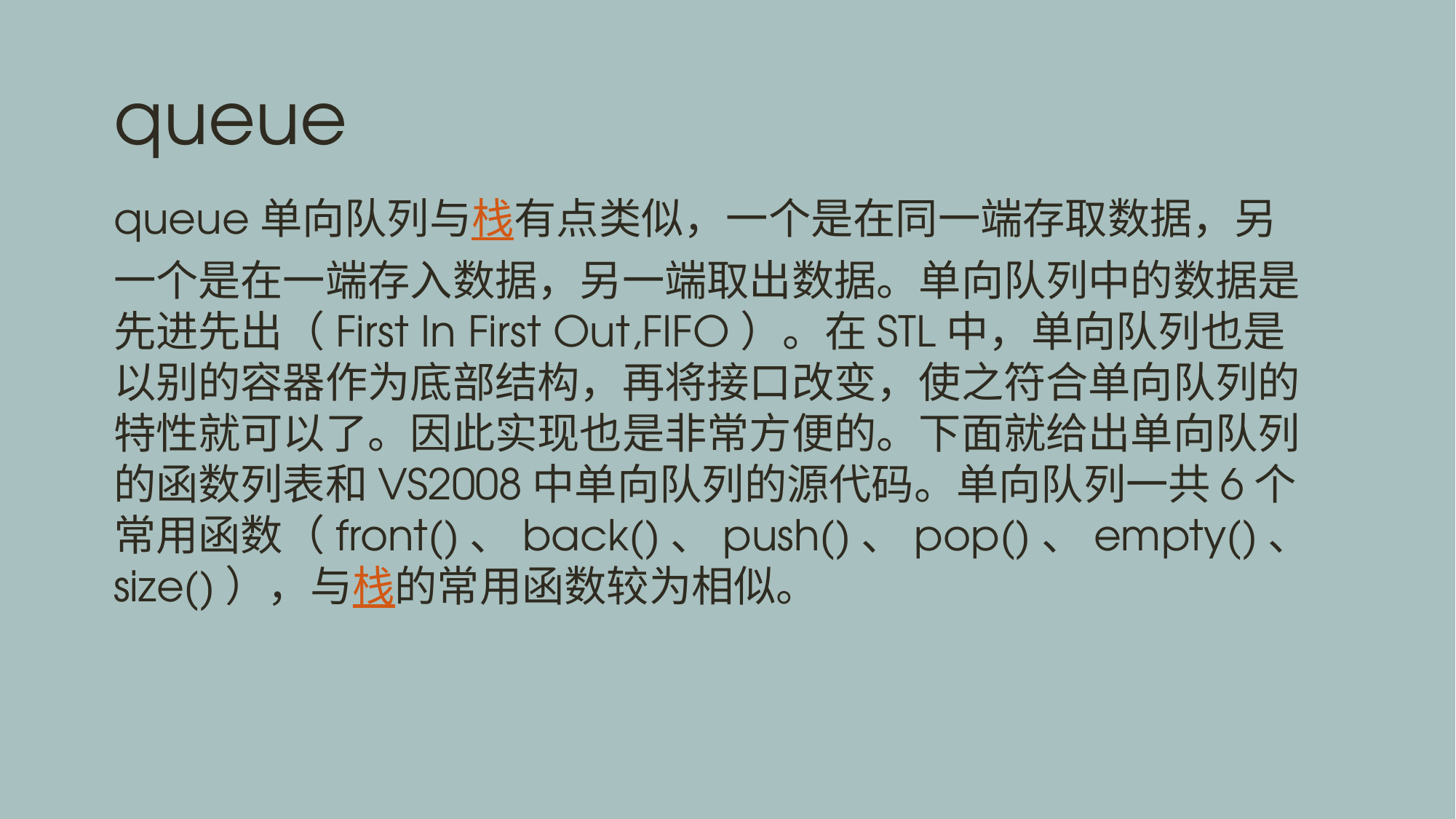

queue

queue单向队列与栈有点类似，一个是在同一端存取数据，另一个是在一端存入数据，另一端取出数据。单向队列中的数据是先进先出（First In First Out,FIFO）。在STL中，单向队列也是以别的容器作为底部结构，再将接口改变，使之符合单向队列的特性就可以了。因此实现也是非常方便的。下面就给出单向队列的函数列表和VS2008中单向队列的源代码。单向队列一共6个常用函数（front()、back()、push()、pop()、empty()、size()），与栈的常用函数较为相似。